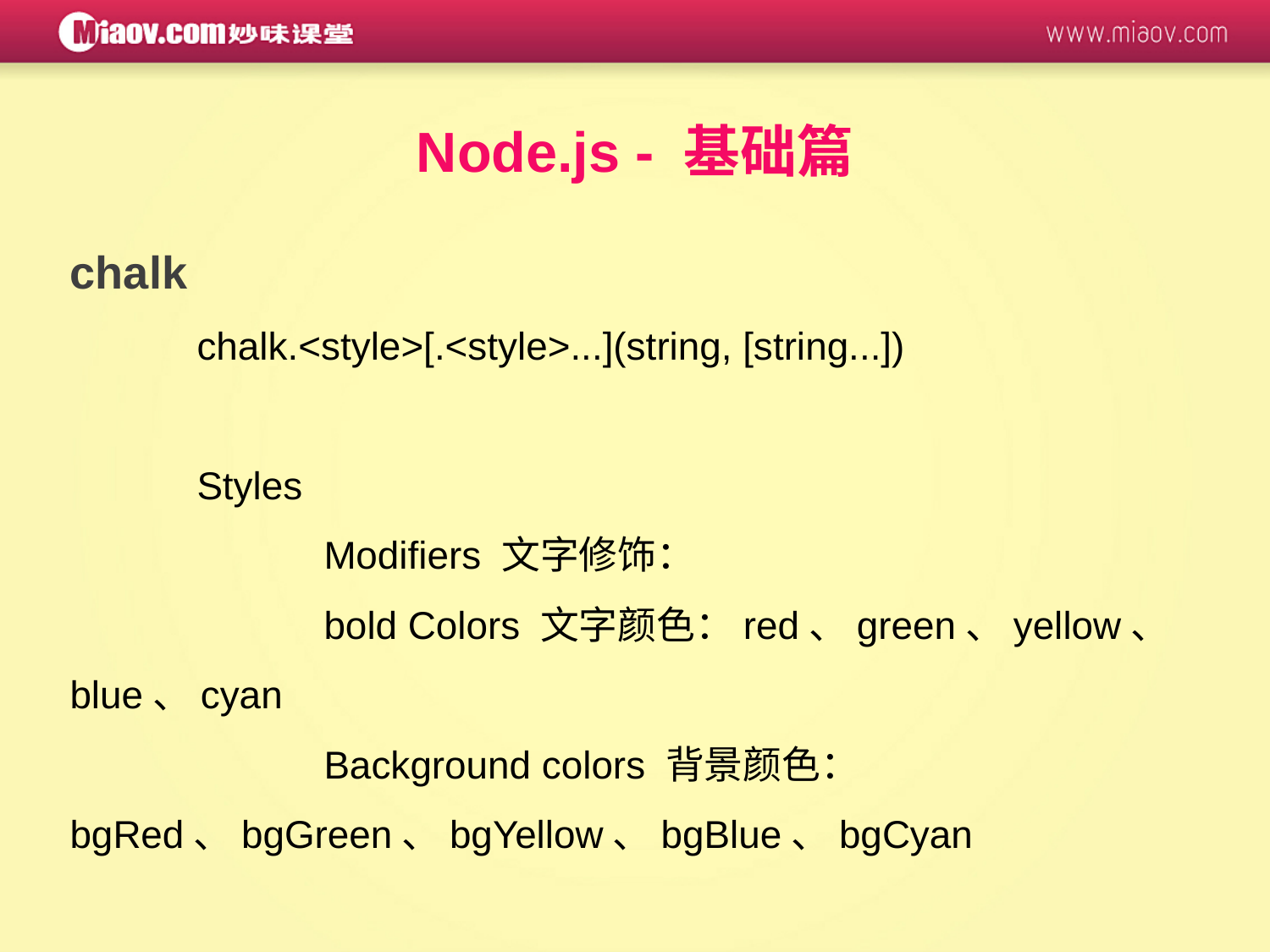

Node.js - 基础篇
chalk
	chalk.<style>[.<style>...](string, [string...])

	Styles
		Modifiers 文字修饰：
		bold Colors 文字颜色：red、green、yellow、blue、cyan
		Background colors 背景颜色：bgRed、bgGreen、bgYellow、bgBlue、bgCyan